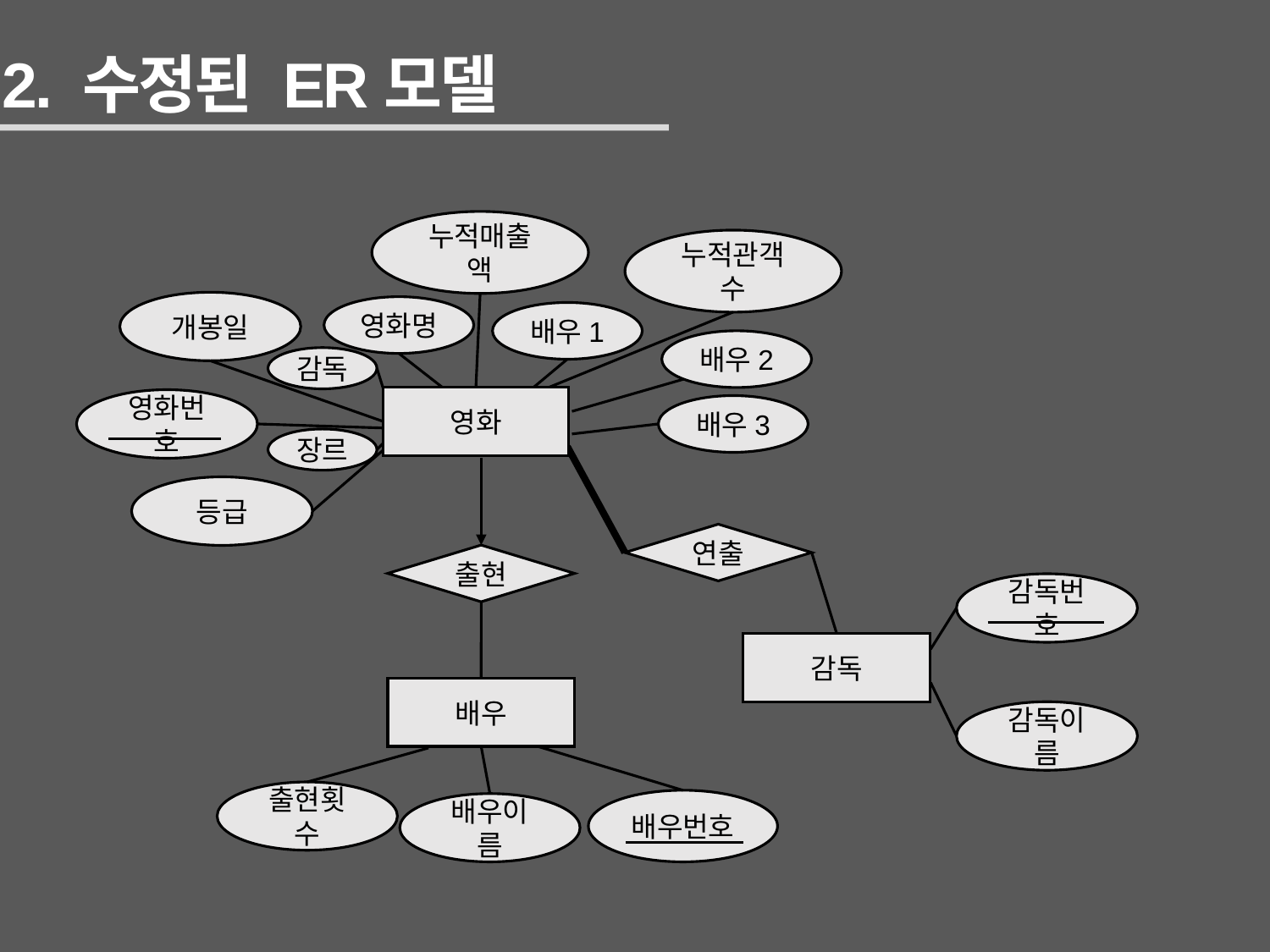

2. 수정된 ER모델

누적매출액
누적관객수
개봉일
영화명
배우1
배우2
감독
영화
영화번호
배우3
장르
등급
연출
출현
감독번호
감독
배우
감독이름
출현횟수
배우번호
배우이름